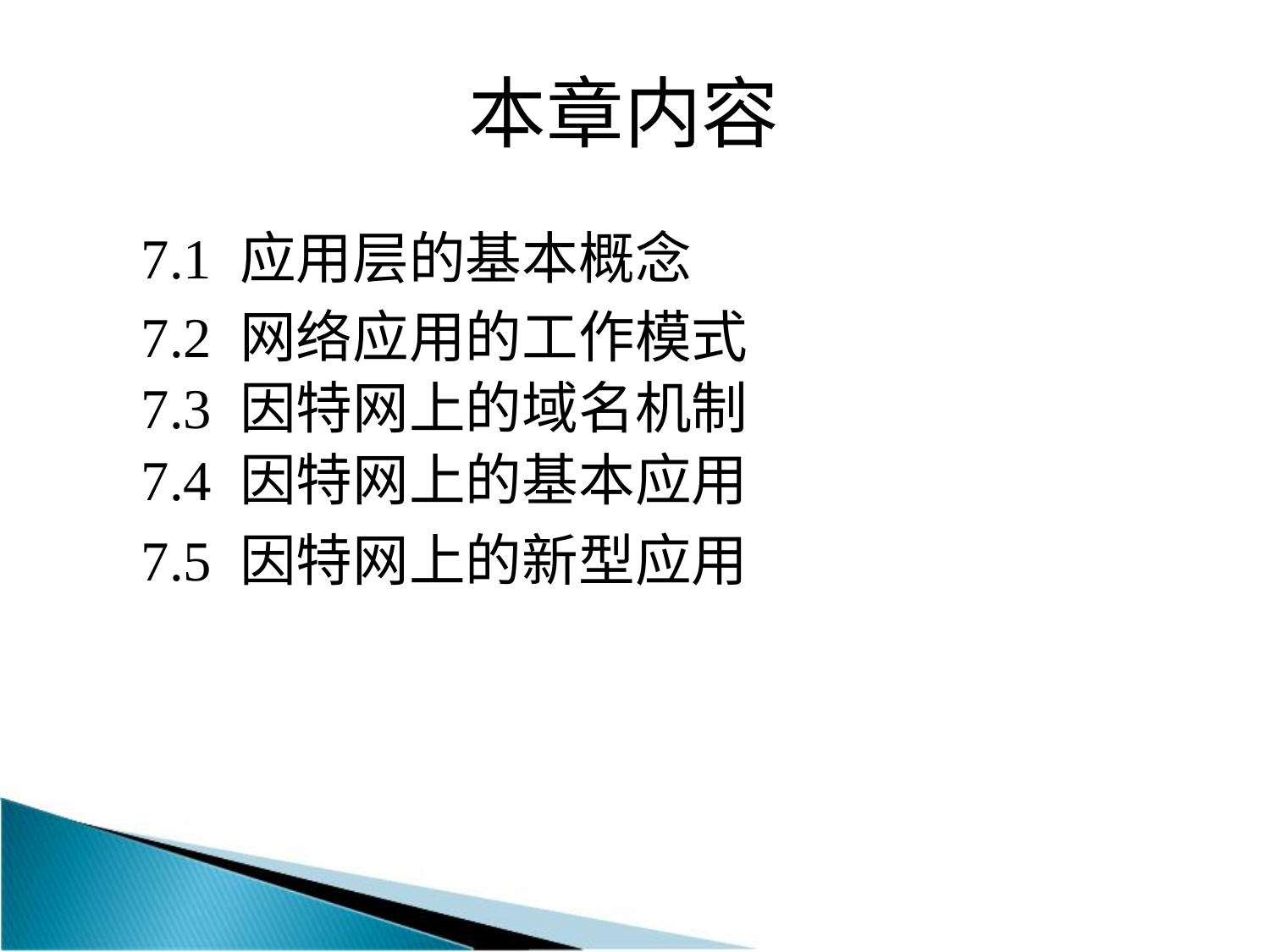

# 本章内容
7.1 应用层的基本概念
7.2 网络应用的工作模式
7.3 因特网上的域名机制
7.4 因特网上的基本应用
7.5 因特网上的新型应用